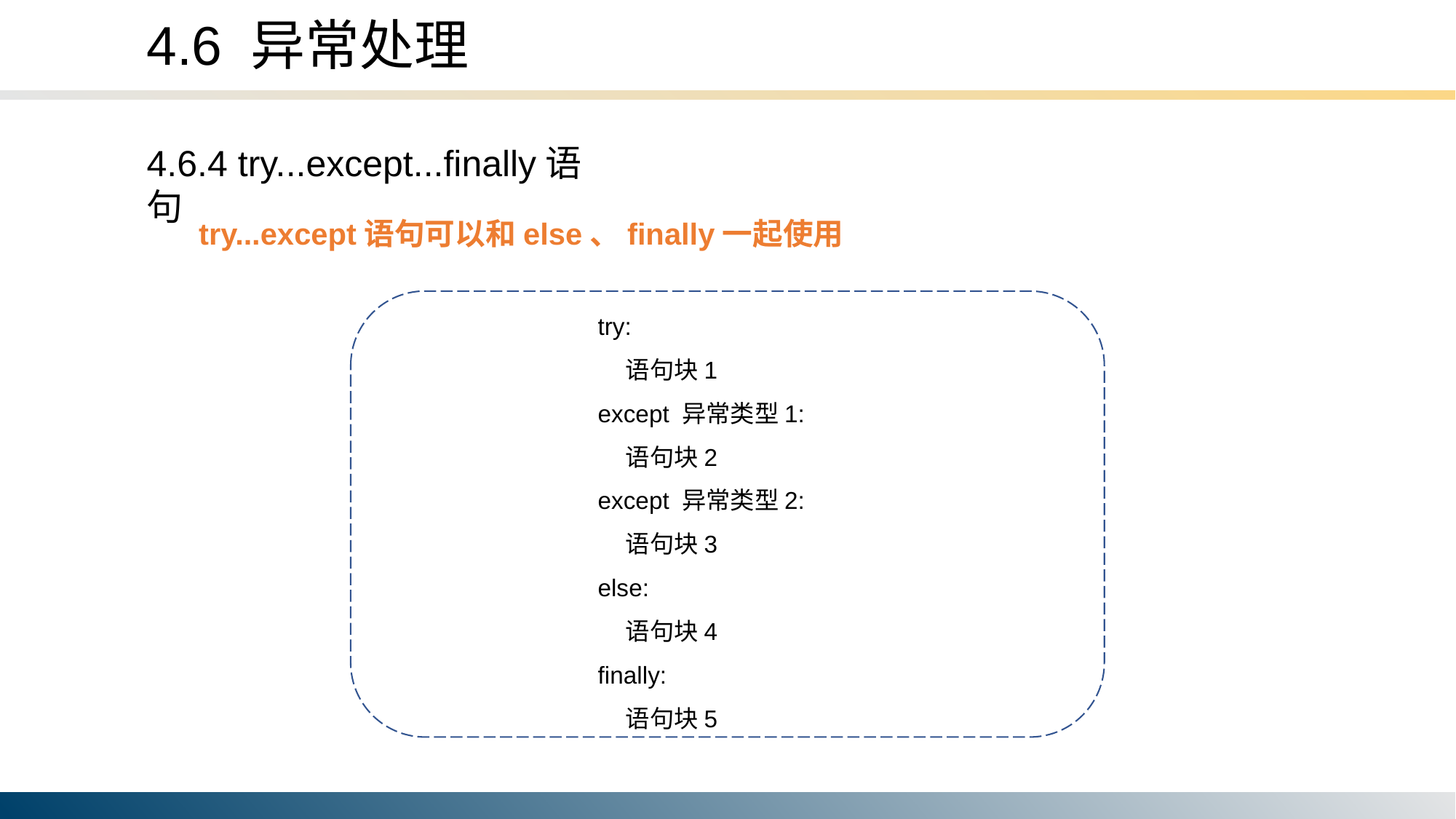

4.6 异常处理
4.6.4 try...except...finally语句
try...except语句可以和else、finally一起使用

try:
    语句块1
except 异常类型1:
    语句块2
except 异常类型2:
    语句块3
else:
    语句块4
finally:
    语句块5